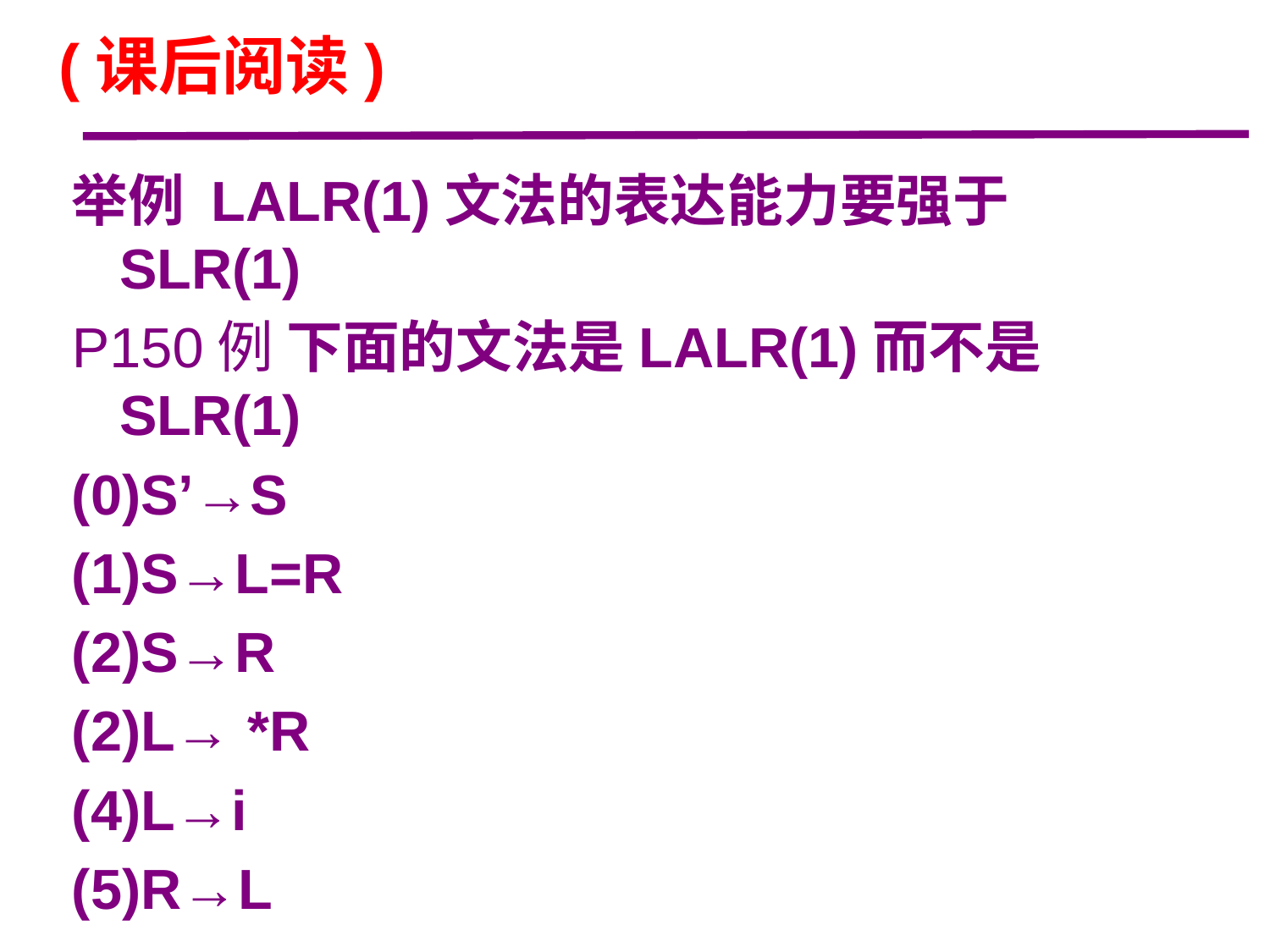

(课后阅读)
举例 LALR(1)文法的表达能力要强于SLR(1)
P150例 下面的文法是LALR(1)而不是SLR(1)
(0)S’→S
(1)S→L=R
(2)S→R
(2)L→ *R
(4)L→i
(5)R→L